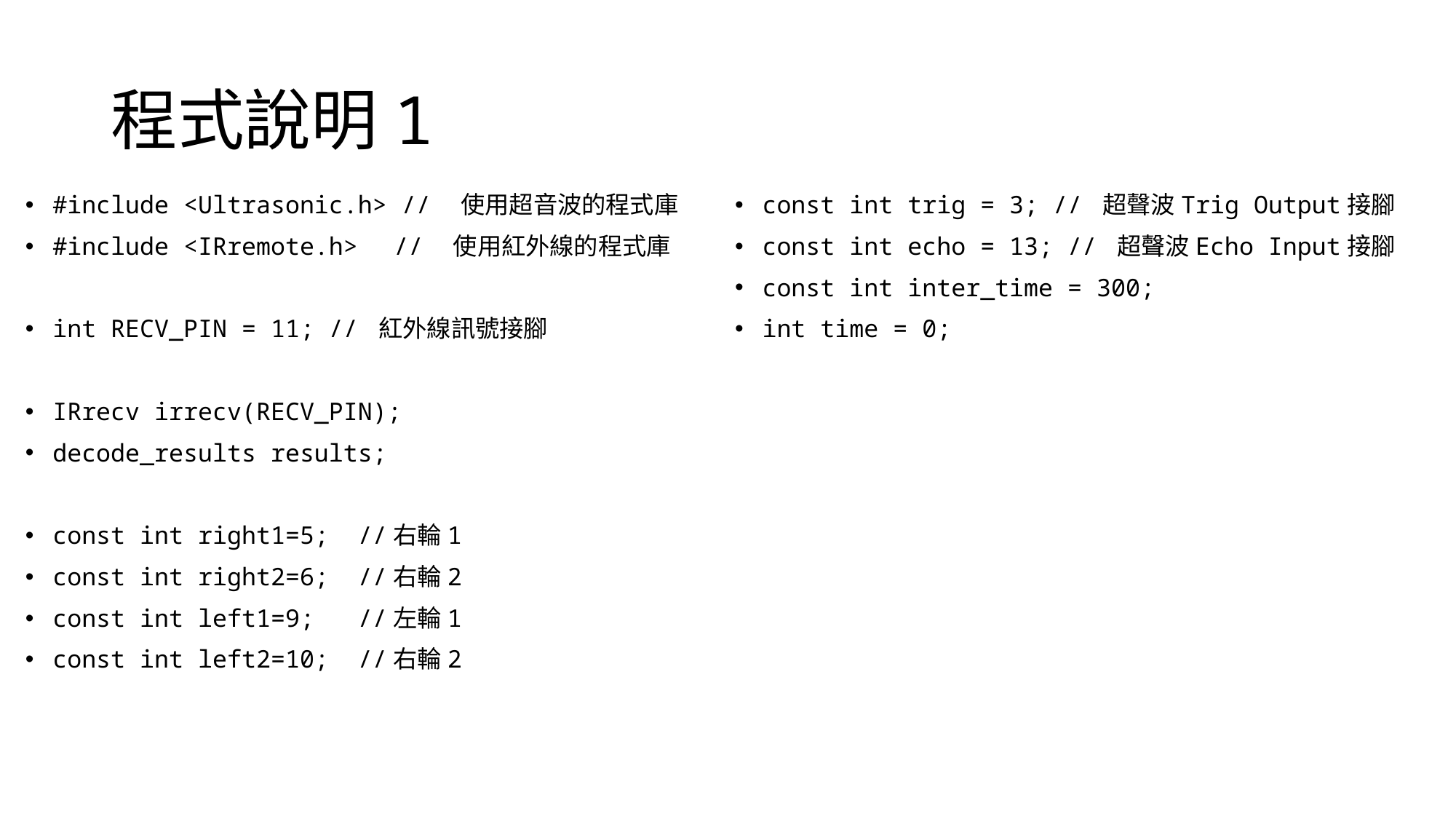

# 程式說明1
#include <Ultrasonic.h> //　使用超音波的程式庫
#include <IRremote.h>　//　使用紅外線的程式庫

int RECV_PIN = 11; // 紅外線訊號接腳

IRrecv irrecv(RECV_PIN);
decode_results results;

const int right1=5;  //右輪1
const int right2=6;  //右輪2
const int left1=9;   //左輪1
const int left2=10;  //右輪2
const int trig = 3; // 超聲波Trig Output接腳
const int echo = 13; // 超聲波Echo Input接腳
const int inter_time = 300;
int time = 0;